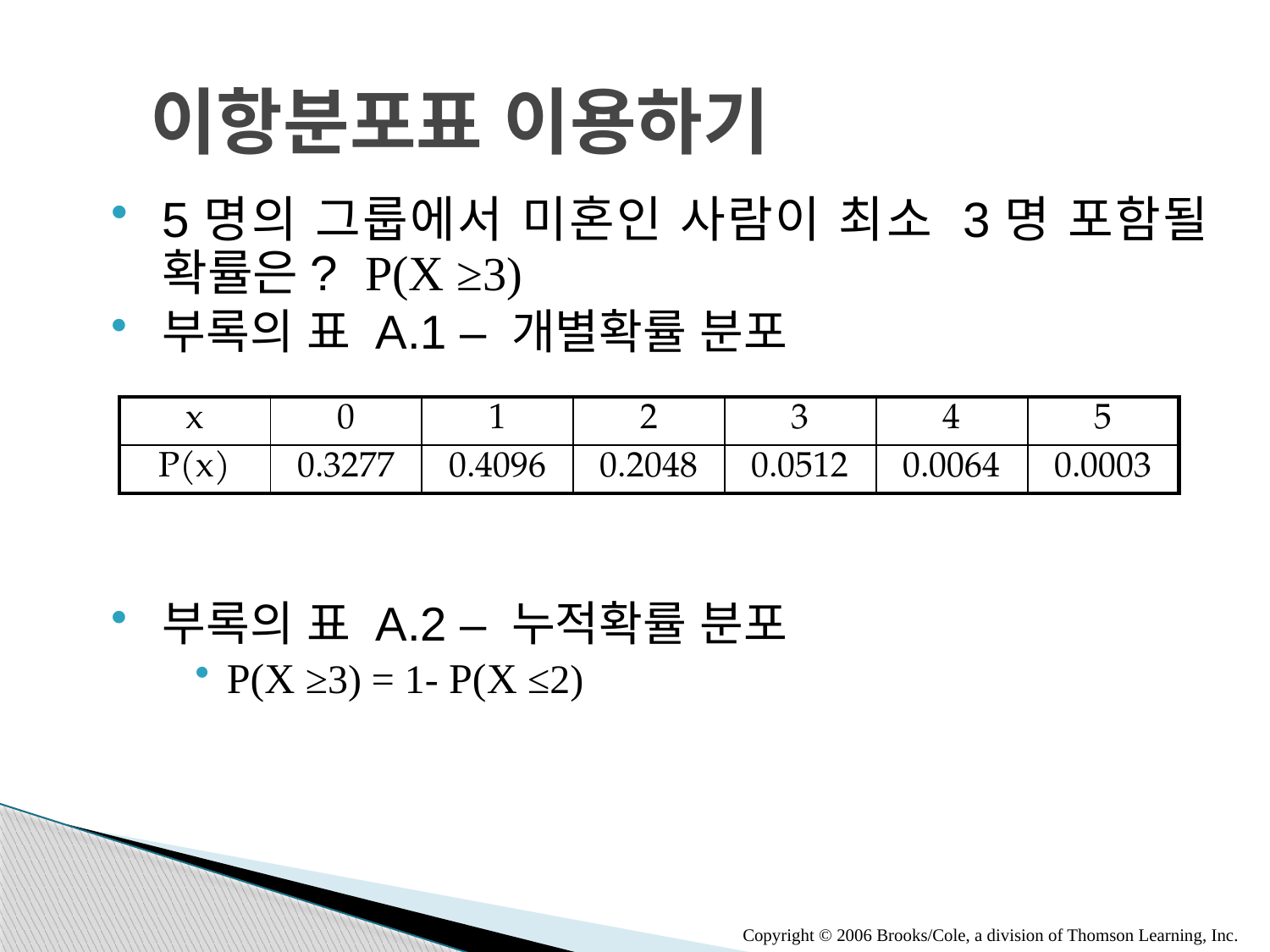

# 이항분포표 이용하기
5명의 그룹에서 미혼인 사람이 최소 3명 포함될 확률은?  P(X ≥3)
부록의 표 A.1 – 개별확률 분포

부록의 표 A.2 – 누적확률 분포
P(X ≥3) = 1- P(X ≤2)

| x | 0 | 1 | 2 | 3 | 4 | 5 |
| --- | --- | --- | --- | --- | --- | --- |
| P(x) | 0.3277 | 0.4096 | 0.2048 | 0.0512 | 0.0064 | 0.0003 |